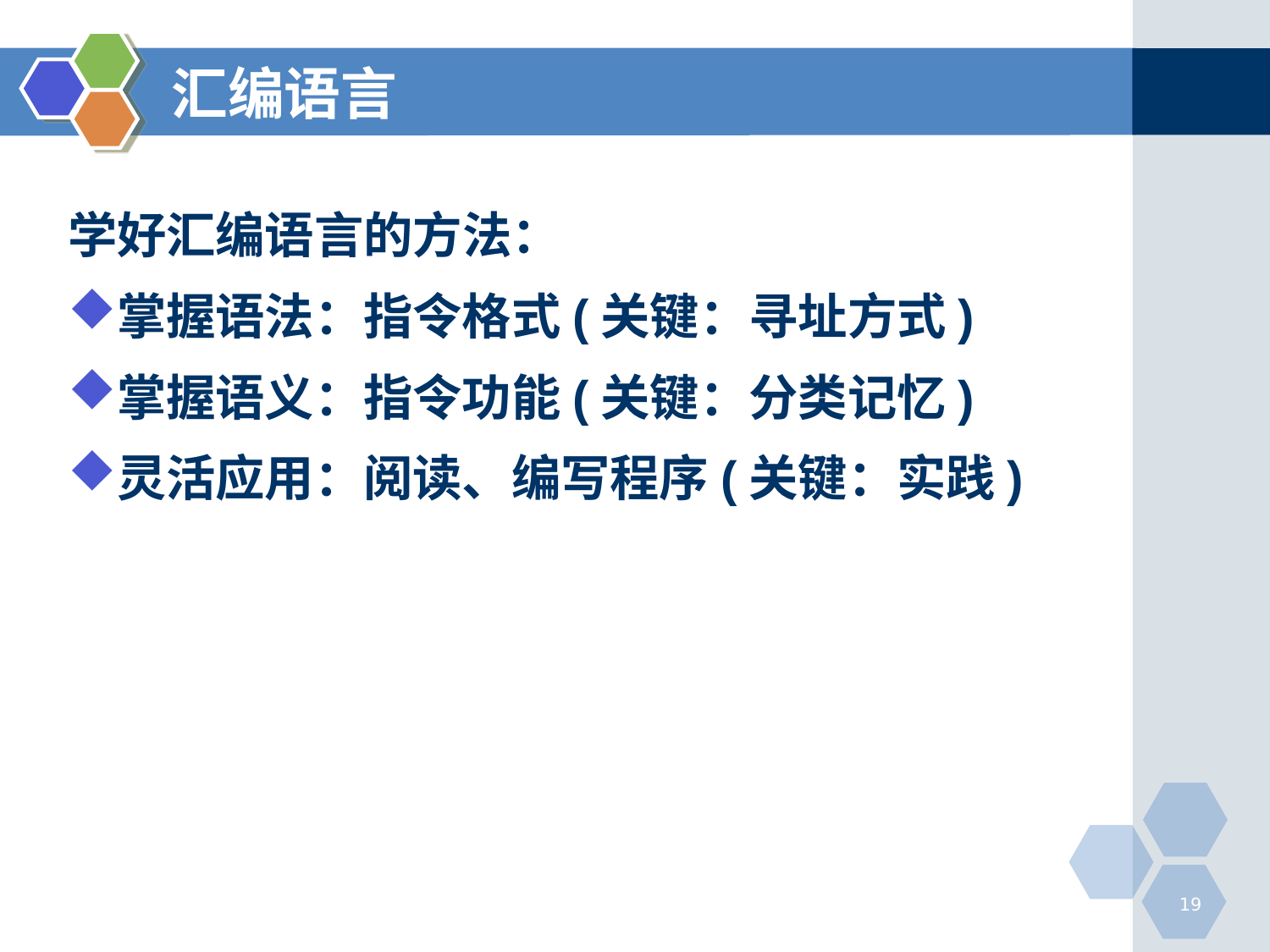

# 汇编语言
学好汇编语言的方法：
掌握语法：指令格式(关键：寻址方式)
掌握语义：指令功能(关键：分类记忆)
灵活应用：阅读、编写程序(关键：实践)
19